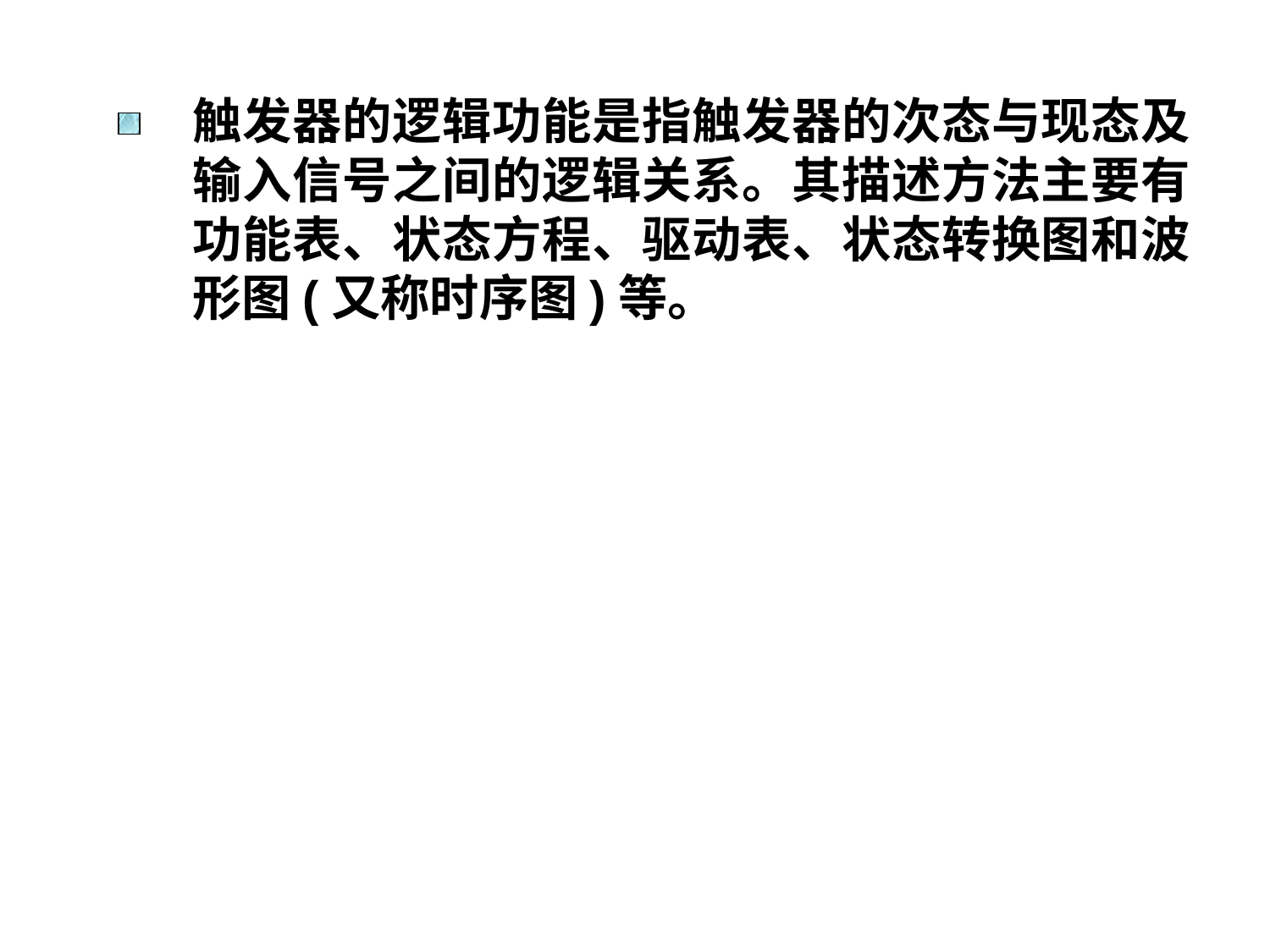

触发器的逻辑功能是指触发器的次态与现态及输入信号之间的逻辑关系。其描述方法主要有功能表、状态方程、驱动表、状态转换图和波形图(又称时序图)等。